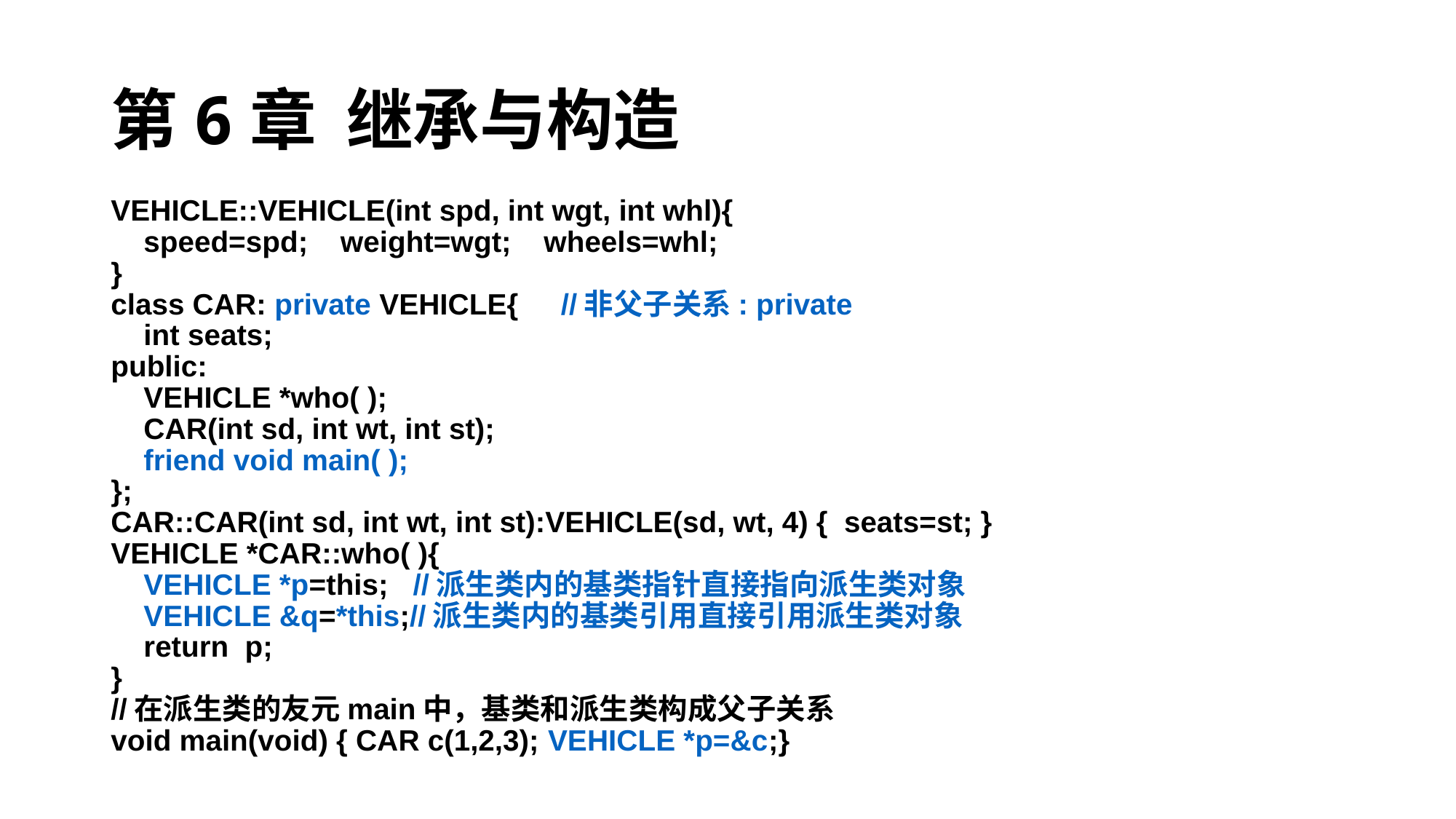

# 第6章  继承与构造
VEHICLE::VEHICLE(int spd, int wgt, int whl){
    speed=spd;    weight=wgt;    wheels=whl;
}
class CAR: private VEHICLE{	//非父子关系: private
    int seats;
public:
    VEHICLE *who( );
    CAR(int sd, int wt, int st);
    friend void main( );
};
CAR::CAR(int sd, int wt, int st):VEHICLE(sd, wt, 4) {  seats=st; }
VEHICLE *CAR::who( ){
    VEHICLE *p=this;   //派生类内的基类指针直接指向派生类对象
    VEHICLE &q=*this;//派生类内的基类引用直接引用派生类对象
    return  p;
}
//在派生类的友元main中，基类和派生类构成父子关系
void main(void) { CAR c(1,2,3); VEHICLE *p=&c;}